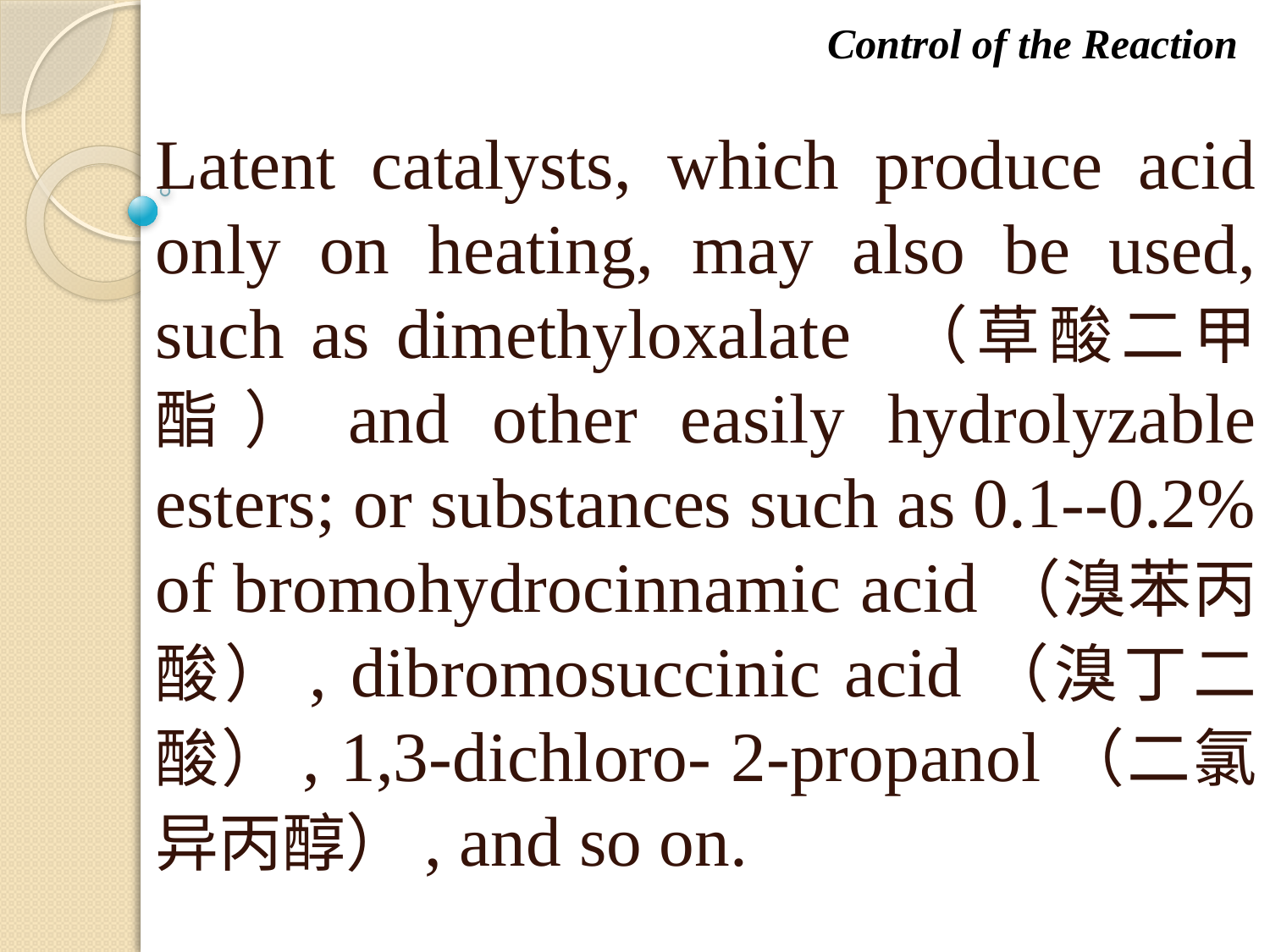

Control of the Reaction
Latent catalysts, which produce acid only on heating, may also be used, such as dimethyloxalate （草酸二甲酯）and other easily hydrolyzable esters; or substances such as 0.1--0.2% of bromohydrocinnamic acid（溴苯丙酸）, dibromosuccinic acid（溴丁二酸）, 1,3-dichloro- 2-propanol（二氯异丙醇）, and so on.